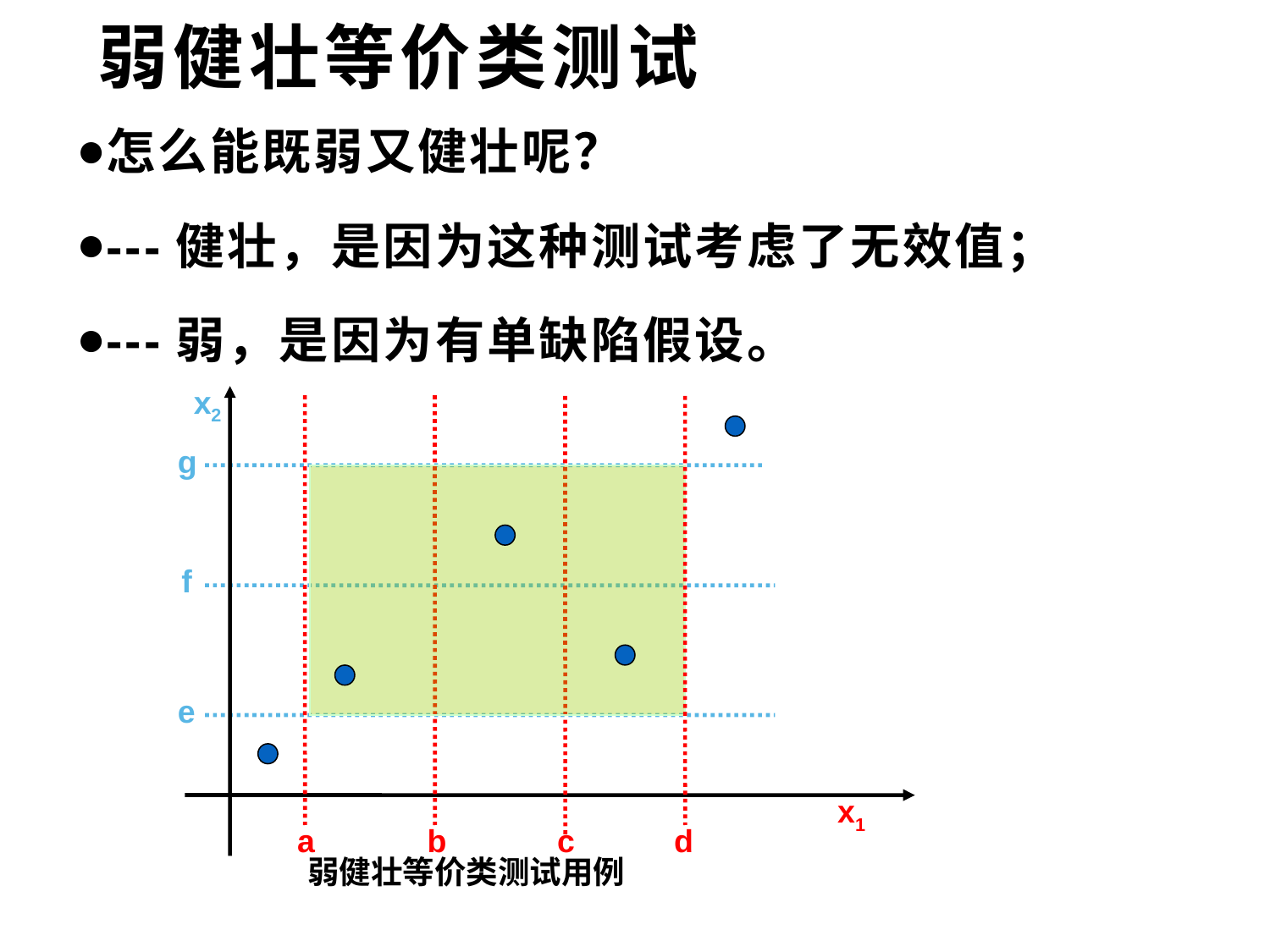

# 弱健壮等价类测试
怎么能既弱又健壮呢？
---健壮，是因为这种测试考虑了无效值；
---弱，是因为有单缺陷假设。

x2

g

f

e

x1

a
b
c
d
弱健壮等价类测试用例